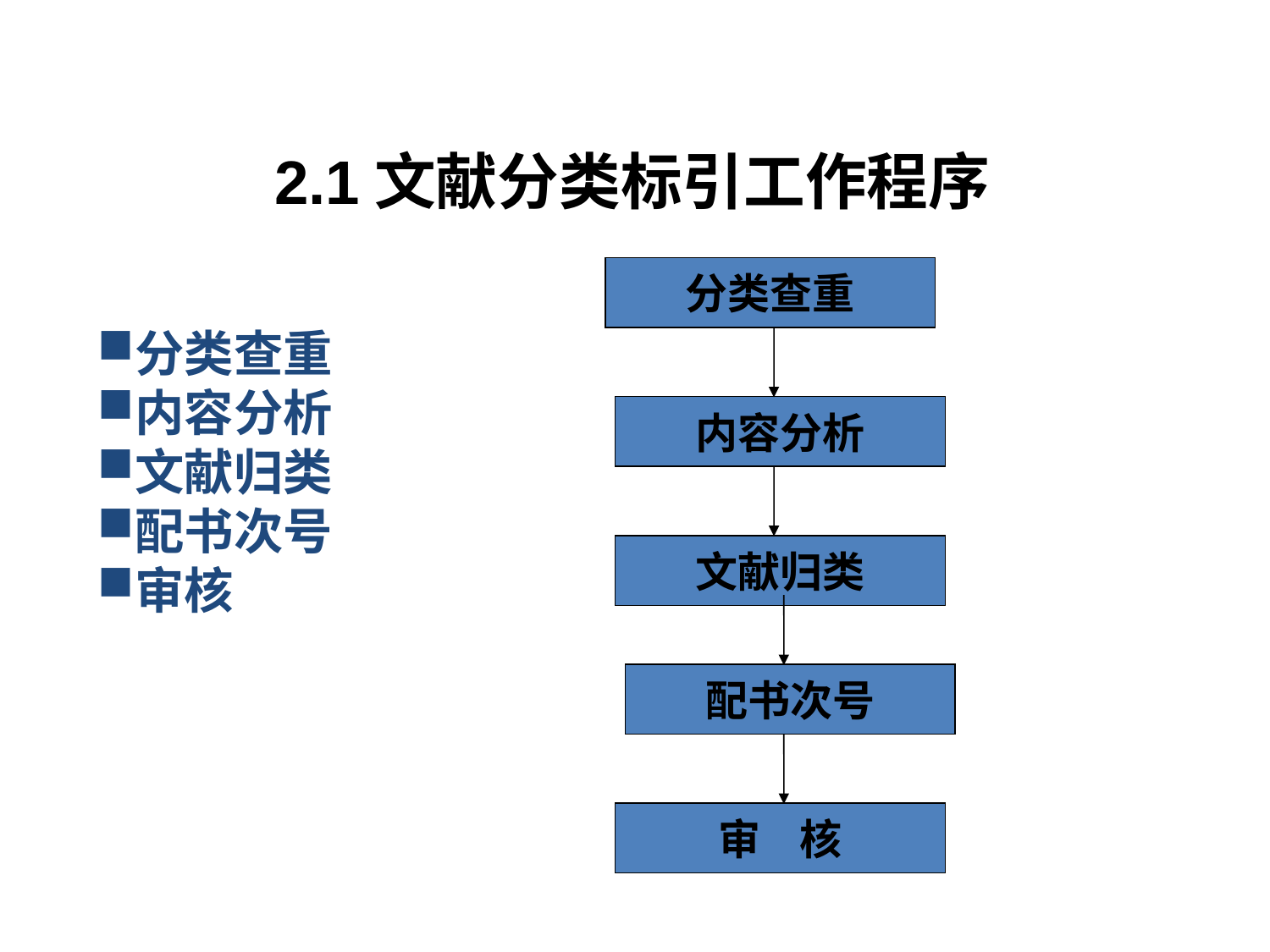

# 2.1文献分类标引工作程序
分类查重
分类查重
内容分析
文献归类
配书次号
审核

内容分析

文献归类

配书次号

审    核